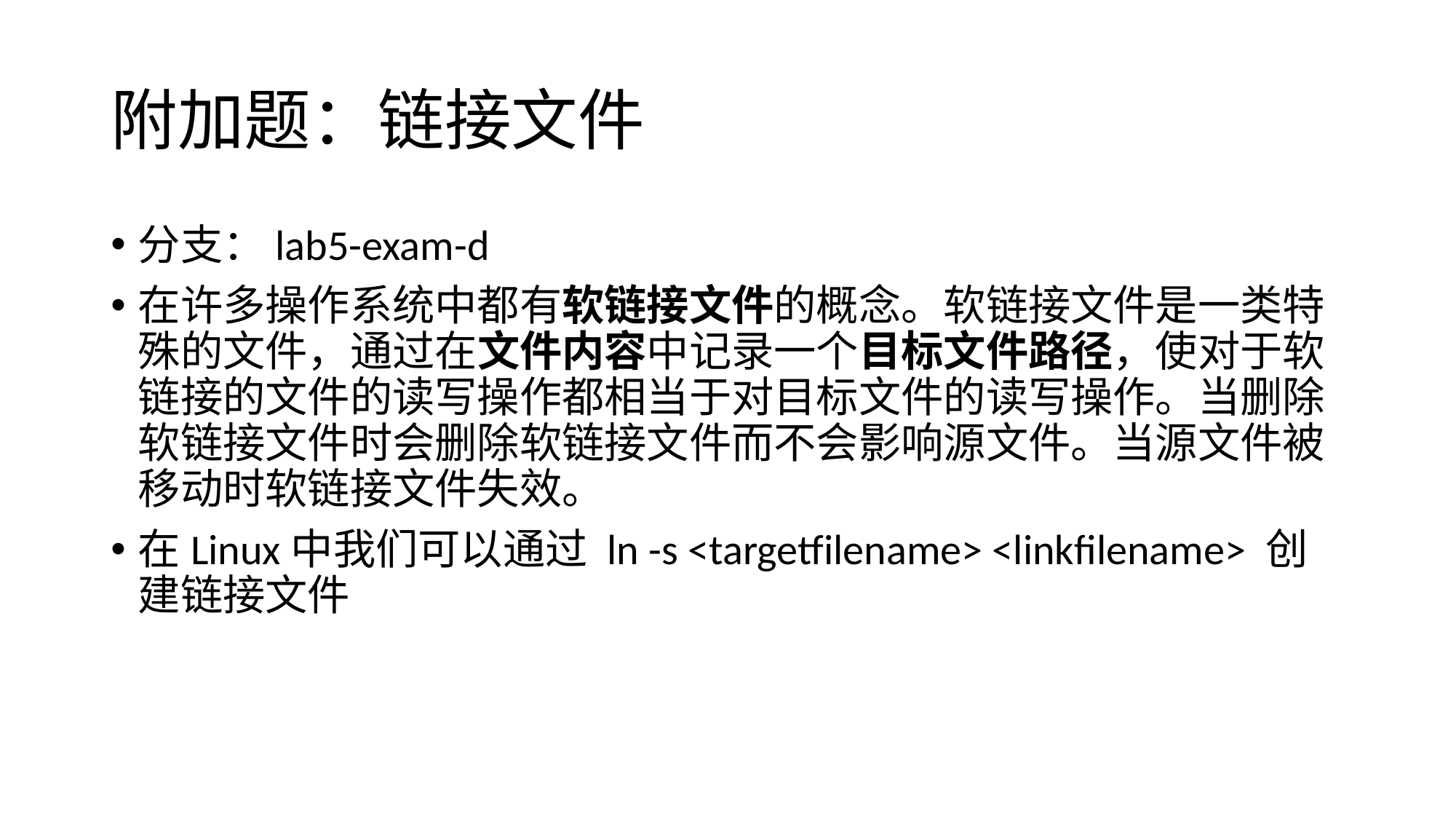

# 附加题：链接文件
分支：lab5-exam-d
在许多操作系统中都有软链接文件的概念。软链接文件是一类特殊的文件，通过在文件内容中记录一个目标文件路径，使对于软链接的文件的读写操作都相当于对目标文件的读写操作。当删除软链接文件时会删除软链接文件而不会影响源文件。当源文件被移动时软链接文件失效。
在Linux中我们可以通过 ln -s <targetfilename> <linkfilename> 创建链接文件